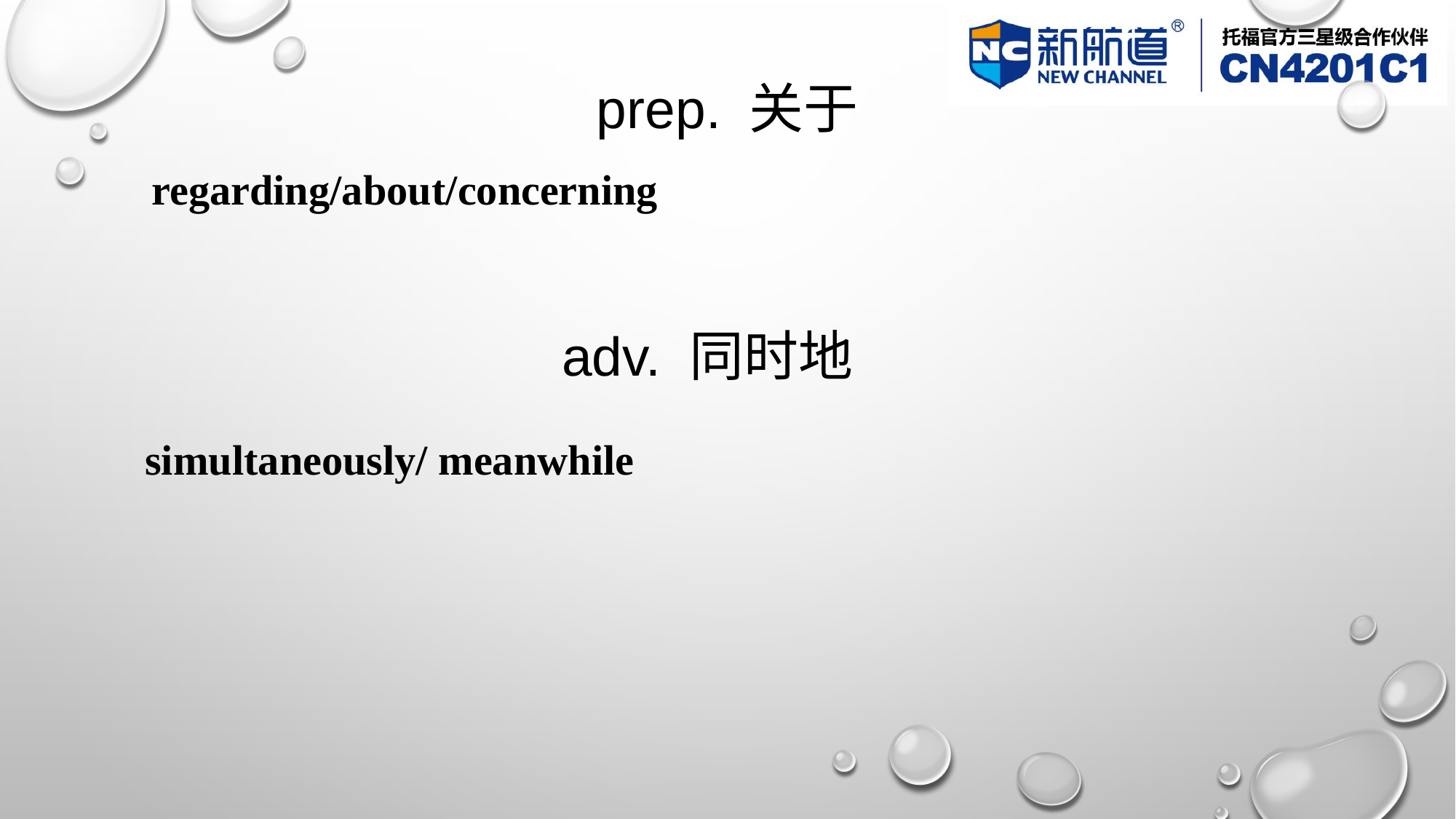

# prep. 关于
 regarding/about/concerning

 adv. 同时地
 simultaneously/ meanwhile